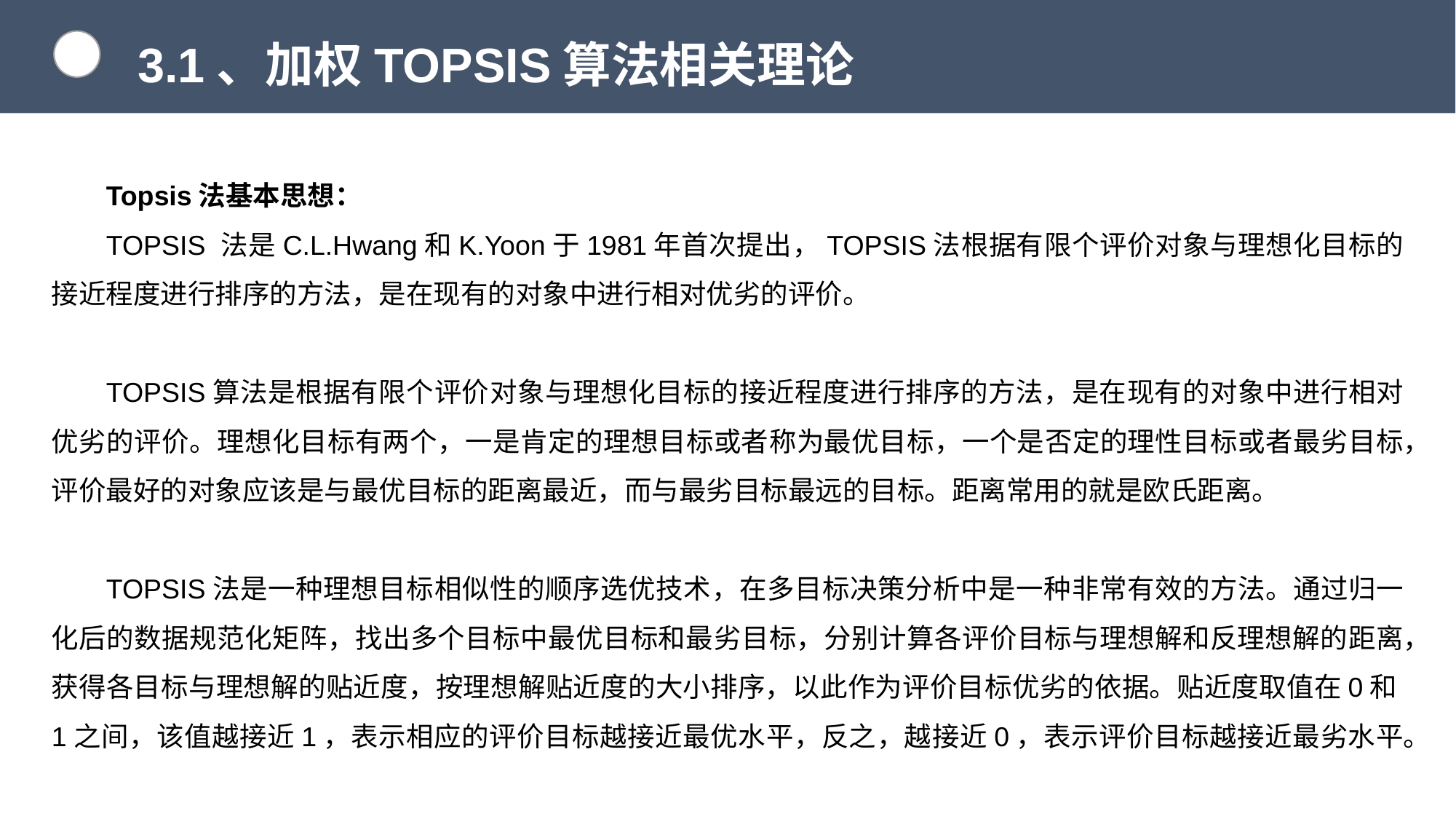

3.1、加权TOPSIS算法相关理论
Topsis法基本思想：
TOPSIS 法是C.L.Hwang和K.Yoon于1981年首次提出，TOPSIS法根据有限个评价对象与理想化目标的接近程度进行排序的方法，是在现有的对象中进行相对优劣的评价。

TOPSIS算法是根据有限个评价对象与理想化目标的接近程度进行排序的方法，是在现有的对象中进行相对优劣的评价。理想化目标有两个，一是肯定的理想目标或者称为最优目标，一个是否定的理性目标或者最劣目标，评价最好的对象应该是与最优目标的距离最近，而与最劣目标最远的目标。距离常用的就是欧氏距离。

TOPSIS法是一种理想目标相似性的顺序选优技术，在多目标决策分析中是一种非常有效的方法。通过归一化后的数据规范化矩阵，找出多个目标中最优目标和最劣目标，分别计算各评价目标与理想解和反理想解的距离，获得各目标与理想解的贴近度，按理想解贴近度的大小排序，以此作为评价目标优劣的依据。贴近度取值在0和1之间，该值越接近1，表示相应的评价目标越接近最优水平，反之，越接近0，表示评价目标越接近最劣水平。